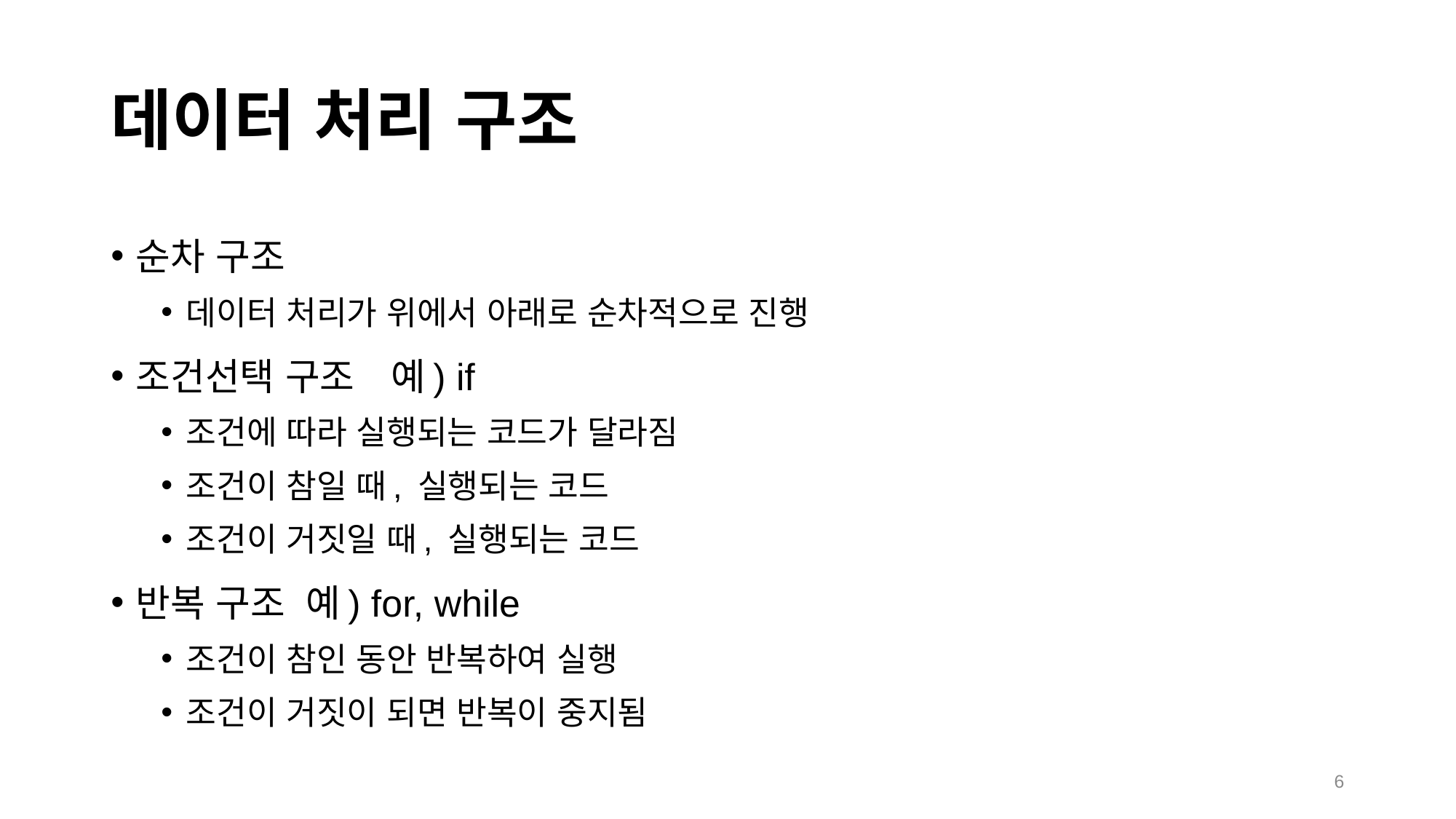

# 데이터 처리 구조
순차 구조
데이터 처리가 위에서 아래로 순차적으로 진행
조건선택 구조		예) if
조건에 따라 실행되는 코드가 달라짐
조건이 참일 때, 실행되는 코드
조건이 거짓일 때, 실행되는 코드
반복 구조		예) for, while
조건이 참인 동안 반복하여 실행
조건이 거짓이 되면 반복이 중지됨
6